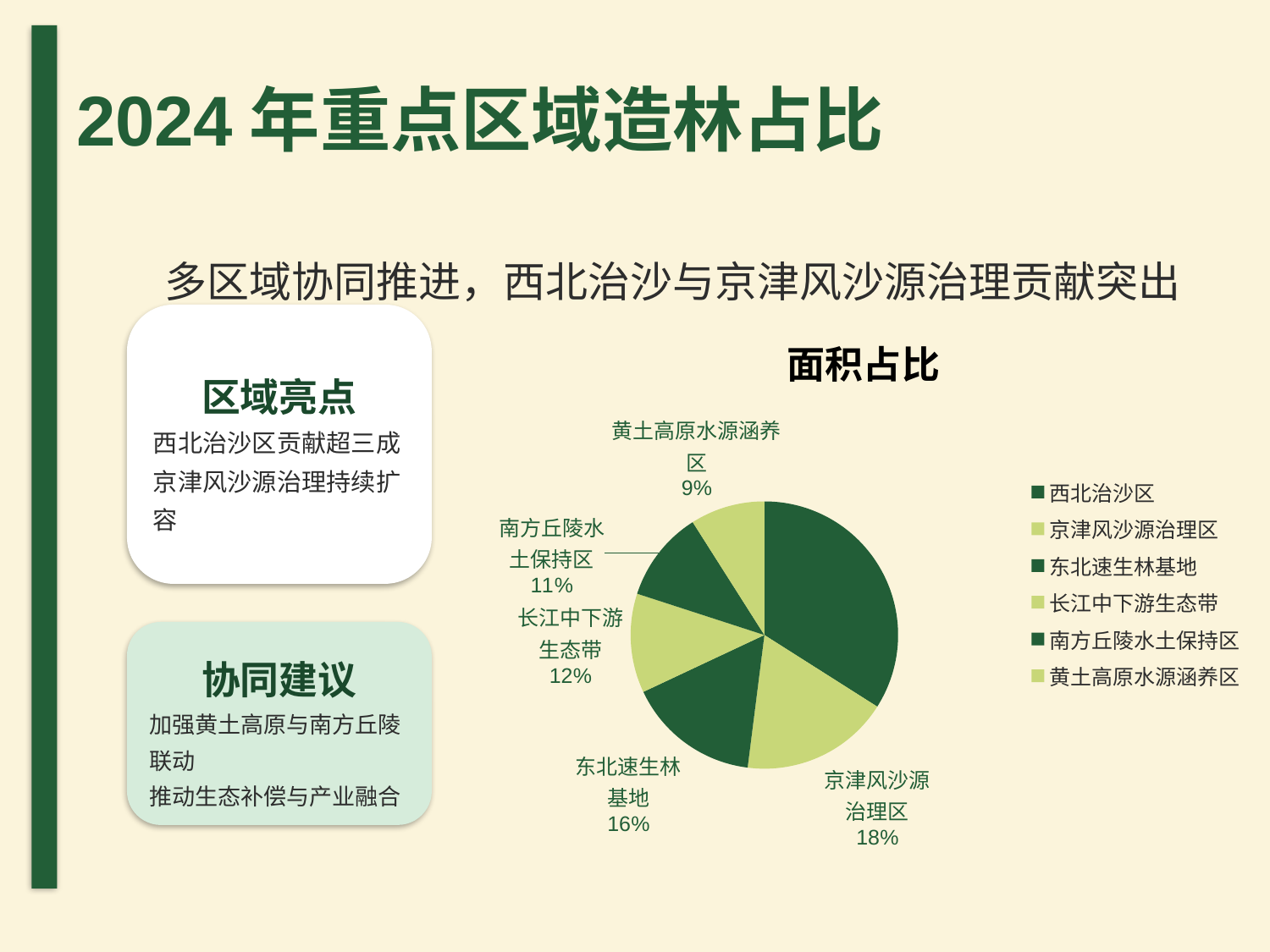

# 2024年重点区域造林占比
多区域协同推进，西北治沙与京津风沙源治理贡献突出
区域亮点
西北治沙区贡献超三成
京津风沙源治理持续扩容

### Chart

| Category | 面积占比 |
|---|---|
| 西北治沙区 | 34.0 |
| 京津风沙源治理区 | 18.0 |
| 东北速生林基地 | 16.0 |
| 长江中下游生态带 | 12.0 |
| 南方丘陵水土保持区 | 11.0 |
| 黄土高原水源涵养区 | 9.0 |
协同建议
加强黄土高原与南方丘陵联动
推动生态补偿与产业融合